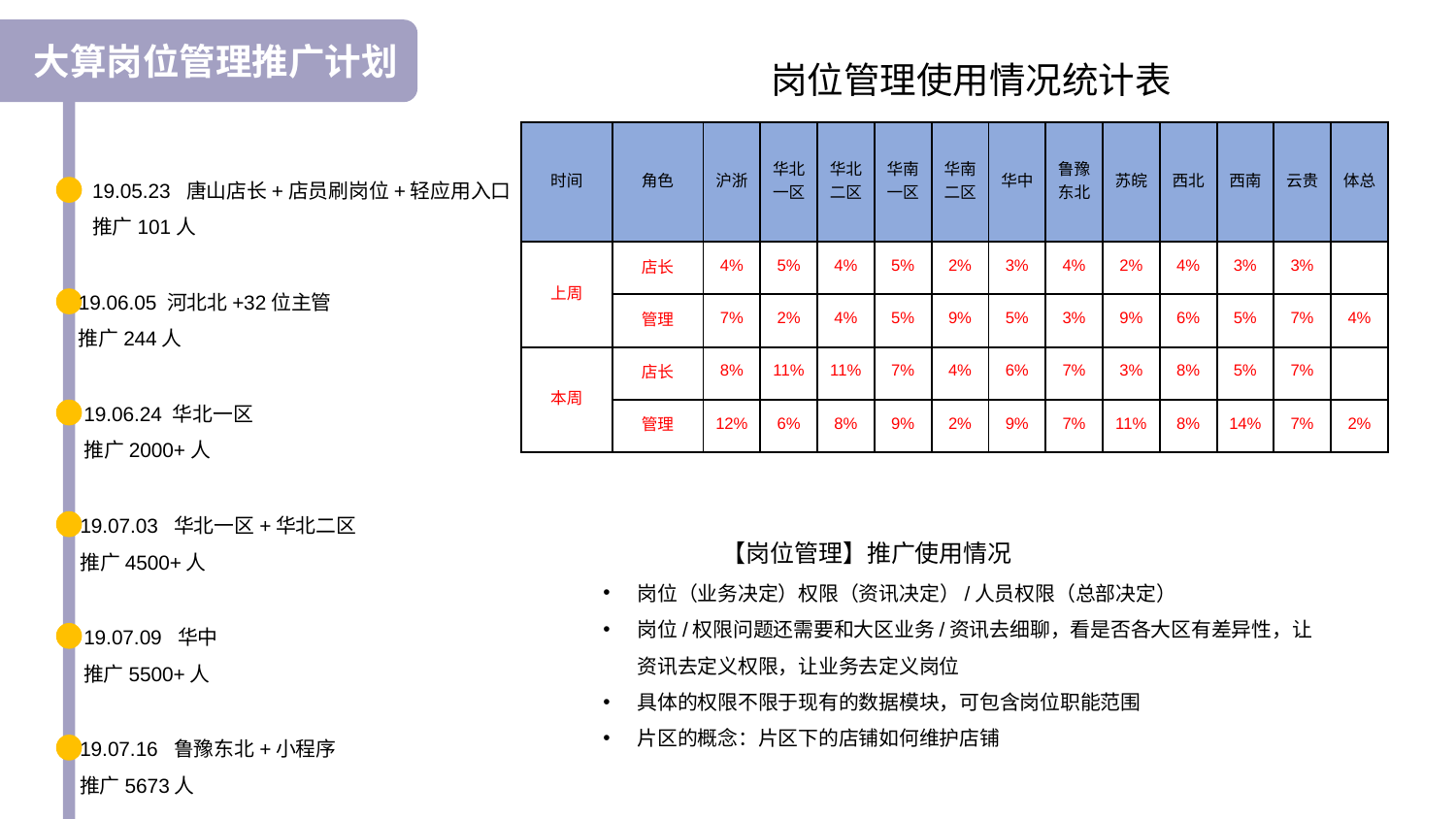

大算岗位管理推广计划
岗位管理使用情况统计表

| 时间 | 角色 | 沪浙 | 华北一区 | 华北二区 | 华南一区 | 华南二区 | 华中 | 鲁豫东北 | 苏皖 | 西北 | 西南 | 云贵 | 体总 |
| --- | --- | --- | --- | --- | --- | --- | --- | --- | --- | --- | --- | --- | --- |
| 上周 | 店长 | 4% | 5% | 4% | 5% | 2% | 3% | 4% | 2% | 4% | 3% | 3% |  |
|  | 管理 | 7% | 2% | 4% | 5% | 9% | 5% | 3% | 9% | 6% | 5% | 7% | 4% |
| 本周 | 店长 | 8% | 11% | 11% | 7% | 4% | 6% | 7% | 3% | 8% | 5% | 7% |  |
|  | 管理 | 12% | 6% | 8% | 9% | 2% | 9% | 7% | 11% | 8% | 14% | 7% | 2% |
19.05.23  唐山店长+店员刷岗位+轻应用入口
推广101人

19.06.05 河北北+32位主管
推广244人

19.06.24 华北一区
推广2000+人

19.07.03  华北一区+华北二区
推广4500+人

【岗位管理】推广使用情况

岗位（业务决定）权限（资讯决定）/人员权限（总部决定）
岗位/权限问题还需要和大区业务/资讯去细聊，看是否各大区有差异性，让资讯去定义权限，让业务去定义岗位
具体的权限不限于现有的数据模块，可包含岗位职能范围
片区的概念：片区下的店铺如何维护店铺
19.07.09  华中
推广5500+人

19.07.16  鲁豫东北+小程序
推广5673人